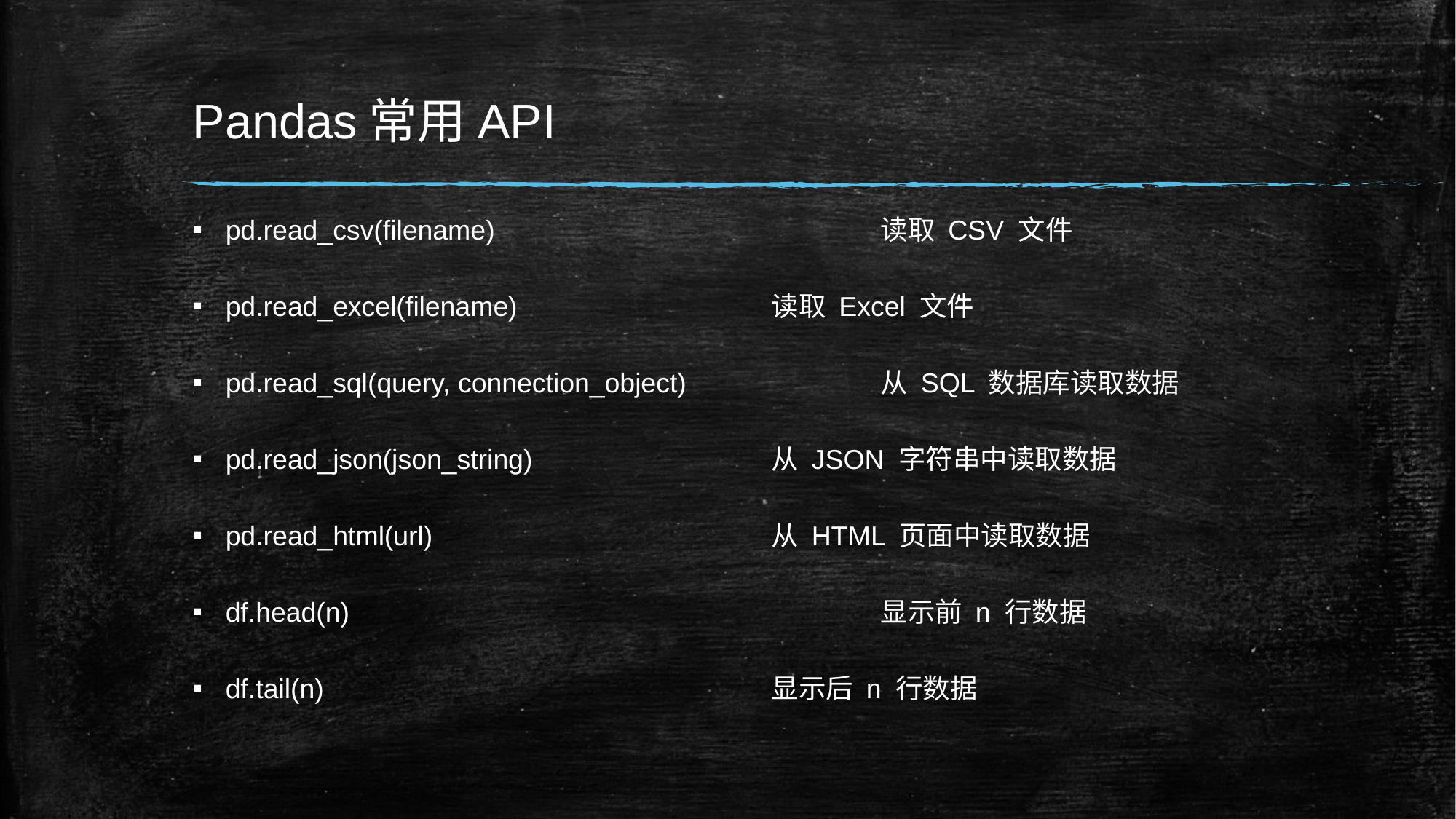

# Pandas常用API
pd.read_csv(filename)				读取 CSV 文件
pd.read_excel(filename)			读取 Excel 文件
pd.read_sql(query, connection_object)		从 SQL 数据库读取数据
pd.read_json(json_string)			从 JSON 字符串中读取数据
pd.read_html(url)				从 HTML 页面中读取数据
df.head(n)					显示前 n 行数据
df.tail(n)					显示后 n 行数据